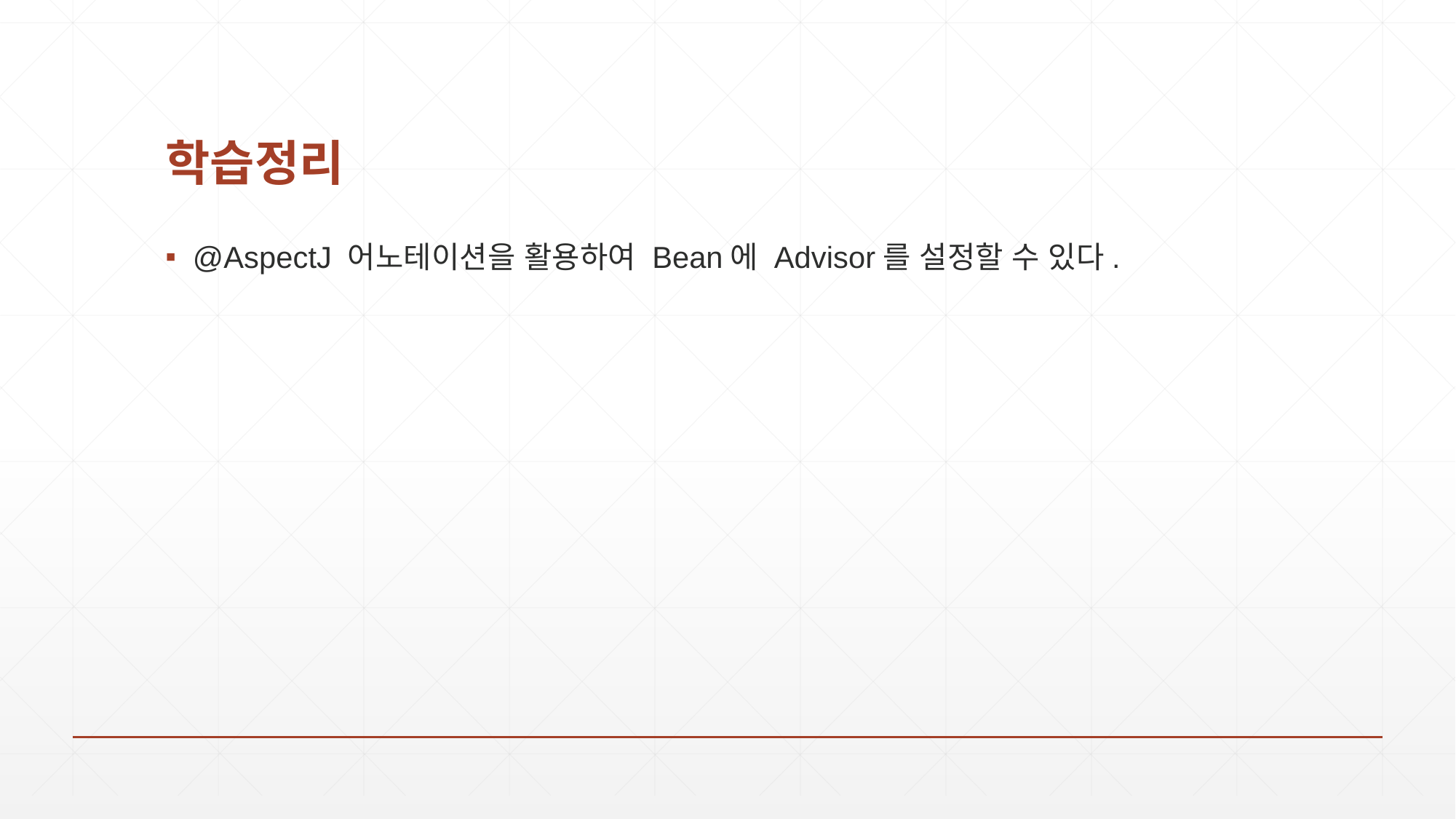

# 학습정리
@AspectJ 어노테이션을 활용하여 Bean에 Advisor를 설정할 수 있다.